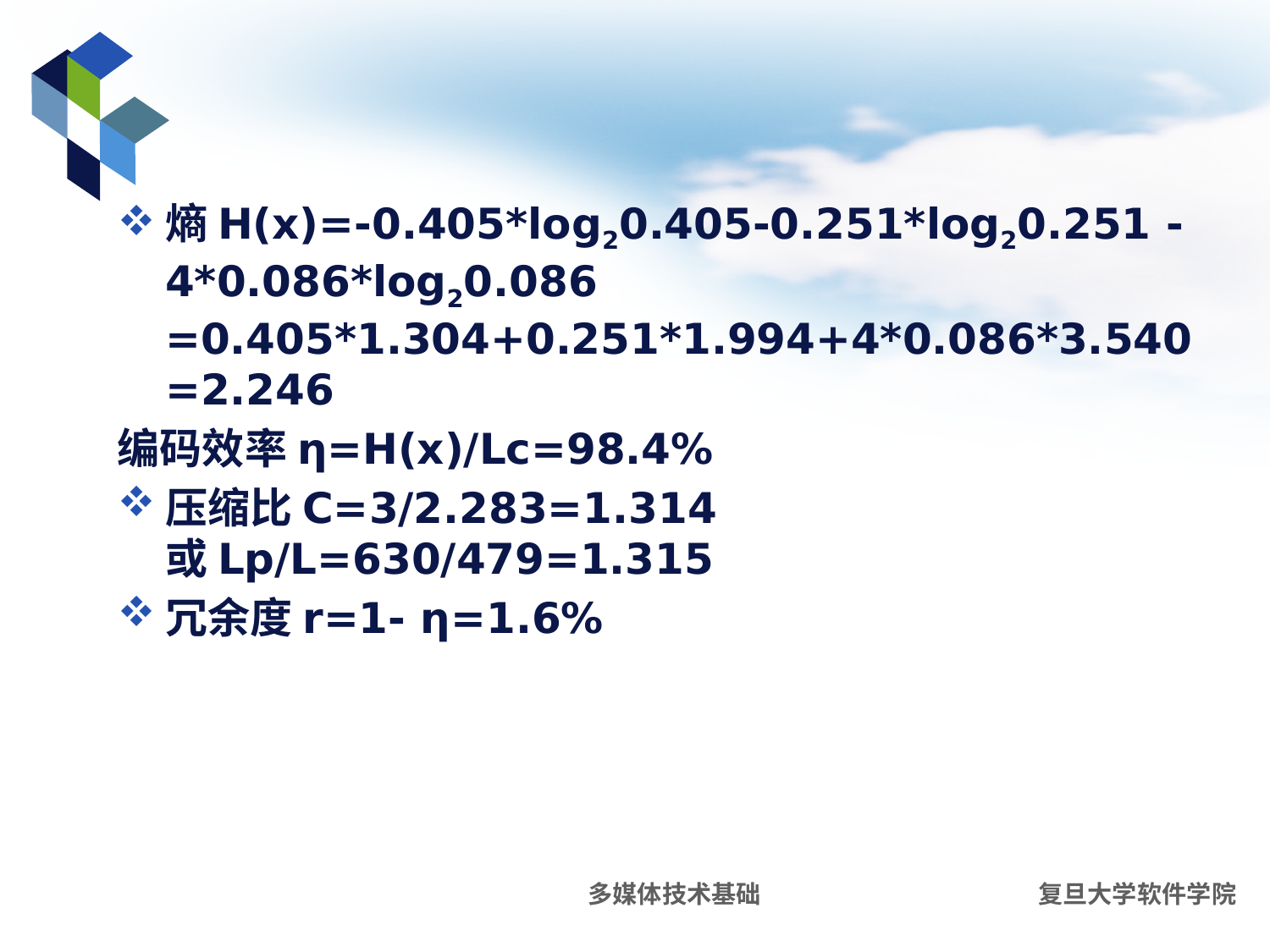

#
熵H(x)=-0.405*log20.405-0.251*log20.251 - 4*0.086*log20.086 =0.405*1.304+0.251*1.994+4*0.086*3.540=2.246
编码效率η=H(x)/Lc=98.4%
压缩比C=3/2.283=1.314 或Lp/L=630/479=1.315
冗余度r=1- η=1.6%
多媒体技术基础